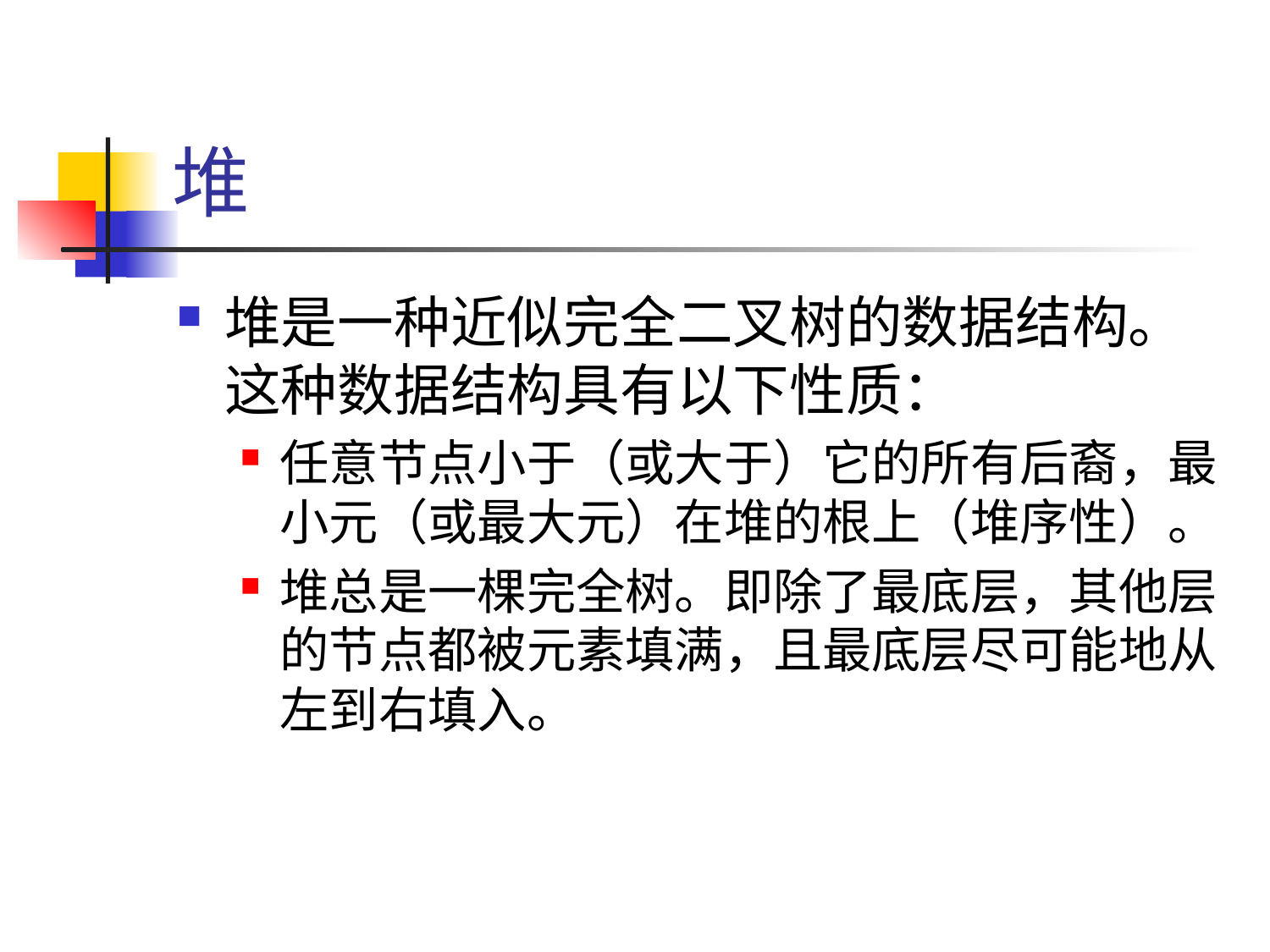

# 堆
堆是一种近似完全二叉树的数据结构。这种数据结构具有以下性质：
任意节点小于（或大于）它的所有后裔，最小元（或最大元）在堆的根上（堆序性）。
堆总是一棵完全树。即除了最底层，其他层的节点都被元素填满，且最底层尽可能地从左到右填入。